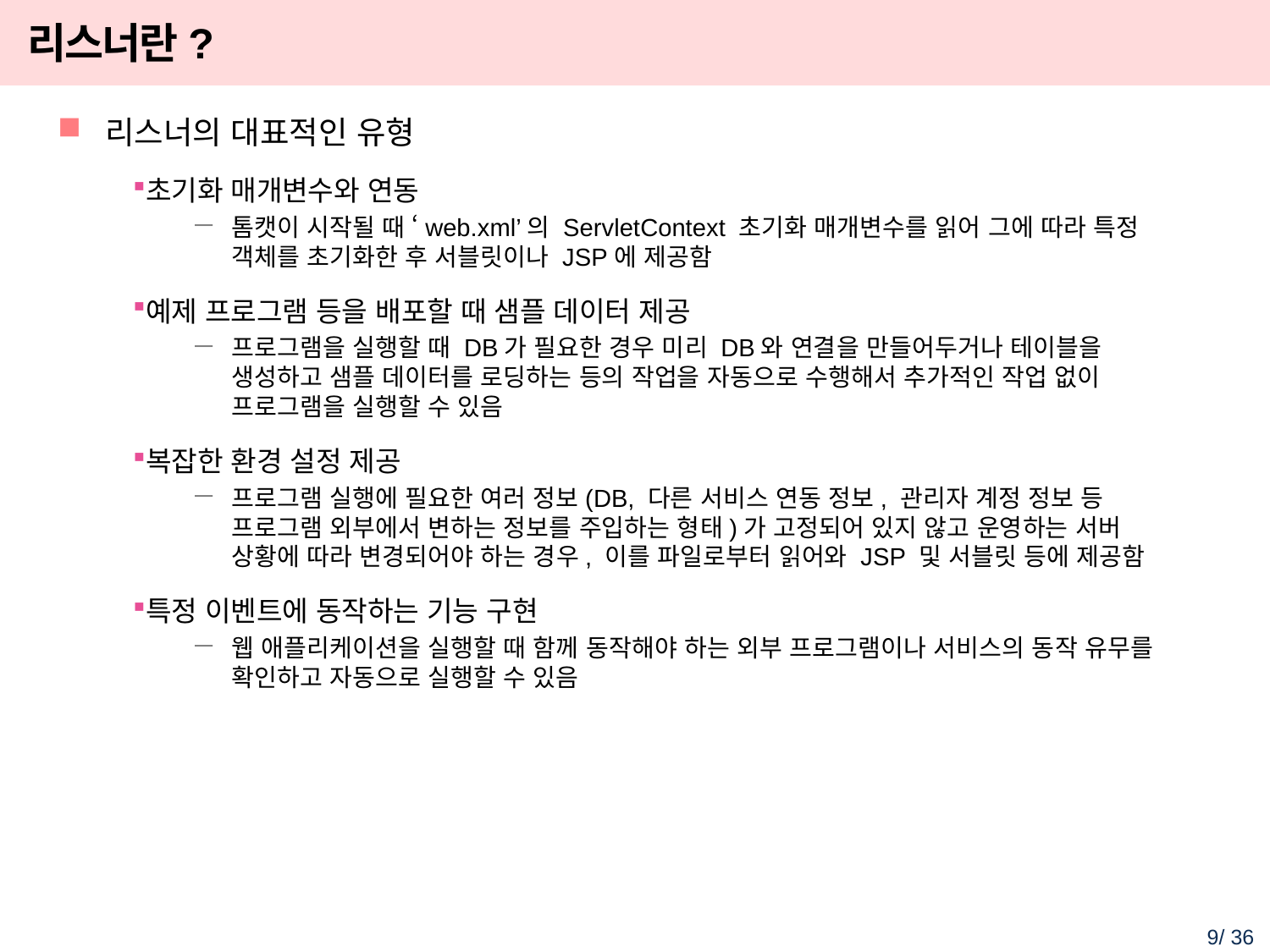

# 리스너란?
리스너의 대표적인 유형
초기화 매개변수와 연동
톰캣이 시작될 때 ‘web.xml’의 ServletContext 초기화 매개변수를 읽어 그에 따라 특정 객체를 초기화한 후 서블릿이나 JSP에 제공함
예제 프로그램 등을 배포할 때 샘플 데이터 제공
프로그램을 실행할 때 DB가 필요한 경우 미리 DB와 연결을 만들어두거나 테이블을 생성하고 샘플 데이터를 로딩하는 등의 작업을 자동으로 수행해서 추가적인 작업 없이 프로그램을 실행할 수 있음
복잡한 환경 설정 제공
프로그램 실행에 필요한 여러 정보(DB, 다른 서비스 연동 정보, 관리자 계정 정보 등 프로그램 외부에서 변하는 정보를 주입하는 형태)가 고정되어 있지 않고 운영하는 서버 상황에 따라 변경되어야 하는 경우, 이를 파일로부터 읽어와 JSP 및 서블릿 등에 제공함
특정 이벤트에 동작하는 기능 구현
웹 애플리케이션을 실행할 때 함께 동작해야 하는 외부 프로그램이나 서비스의 동작 유무를 확인하고 자동으로 실행할 수 있음